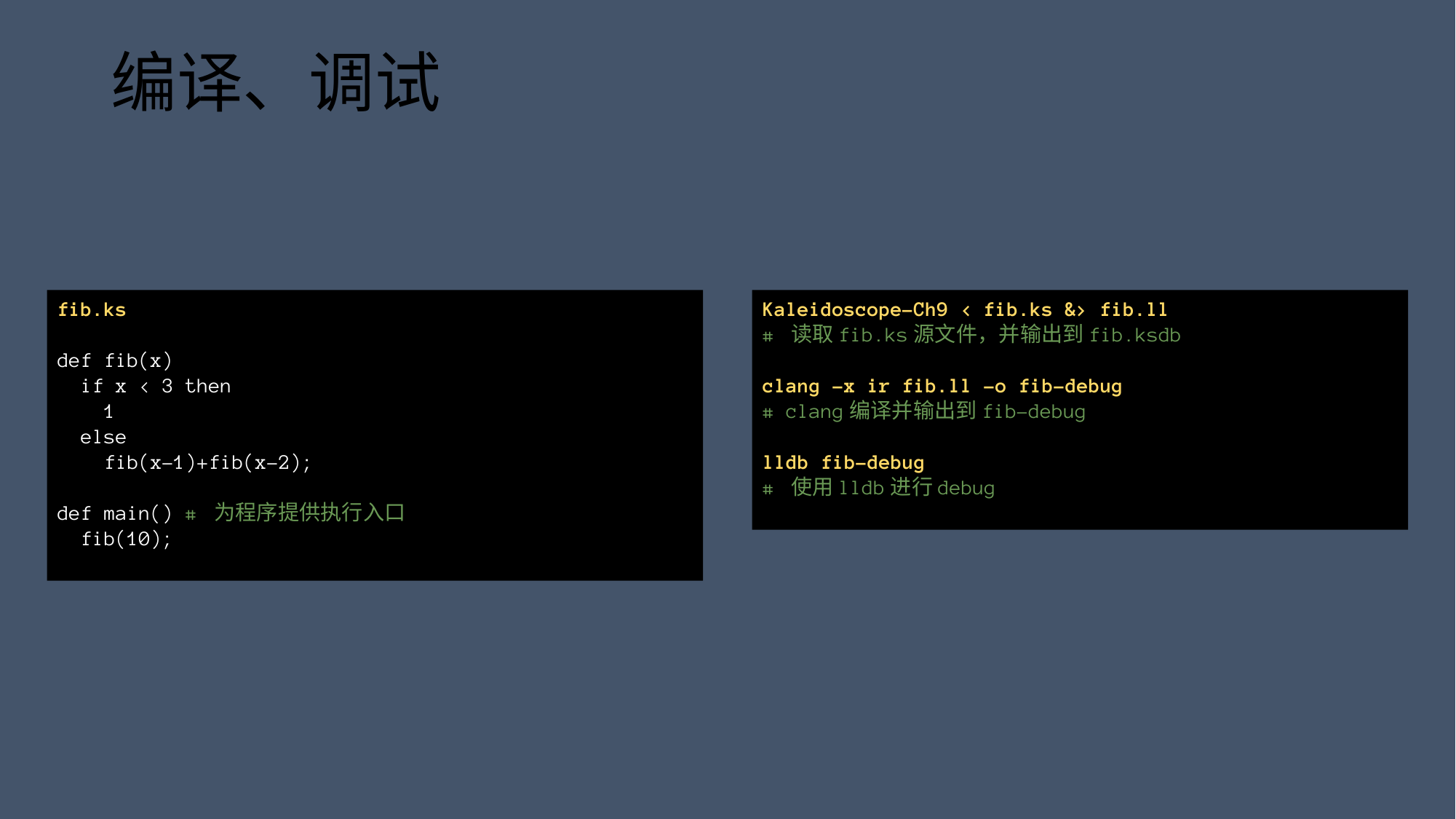

# 编译、调试
fib.ks

def fib(x)
  if x < 3 then
    1
  else
    fib(x-1)+fib(x-2);

def main() # 为程序提供执行入口
  fib(10);

Kaleidoscope-Ch9 < fib.ks &> fib.ll
# 读取fib.ks源文件，并输出到fib.ksdb

clang -x ir fib.ll -o fib-debug
# clang编译并输出到fib-debug

lldb fib-debug
# 使用lldb进行debug